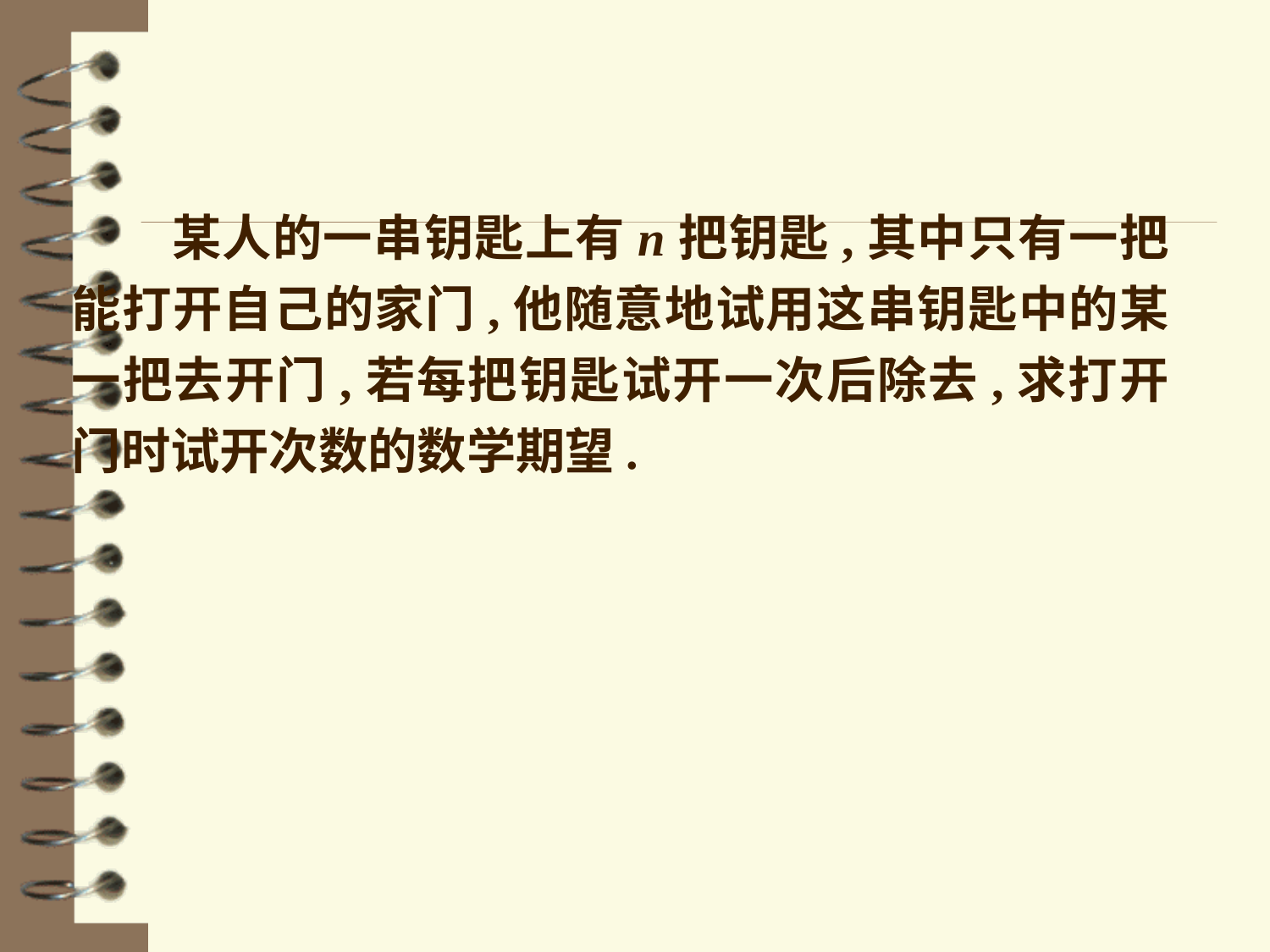

某人的一串钥匙上有n把钥匙,其中只有一把能打开自己的家门,他随意地试用这串钥匙中的某一把去开门,若每把钥匙试开一次后除去,求打开门时试开次数的数学期望.